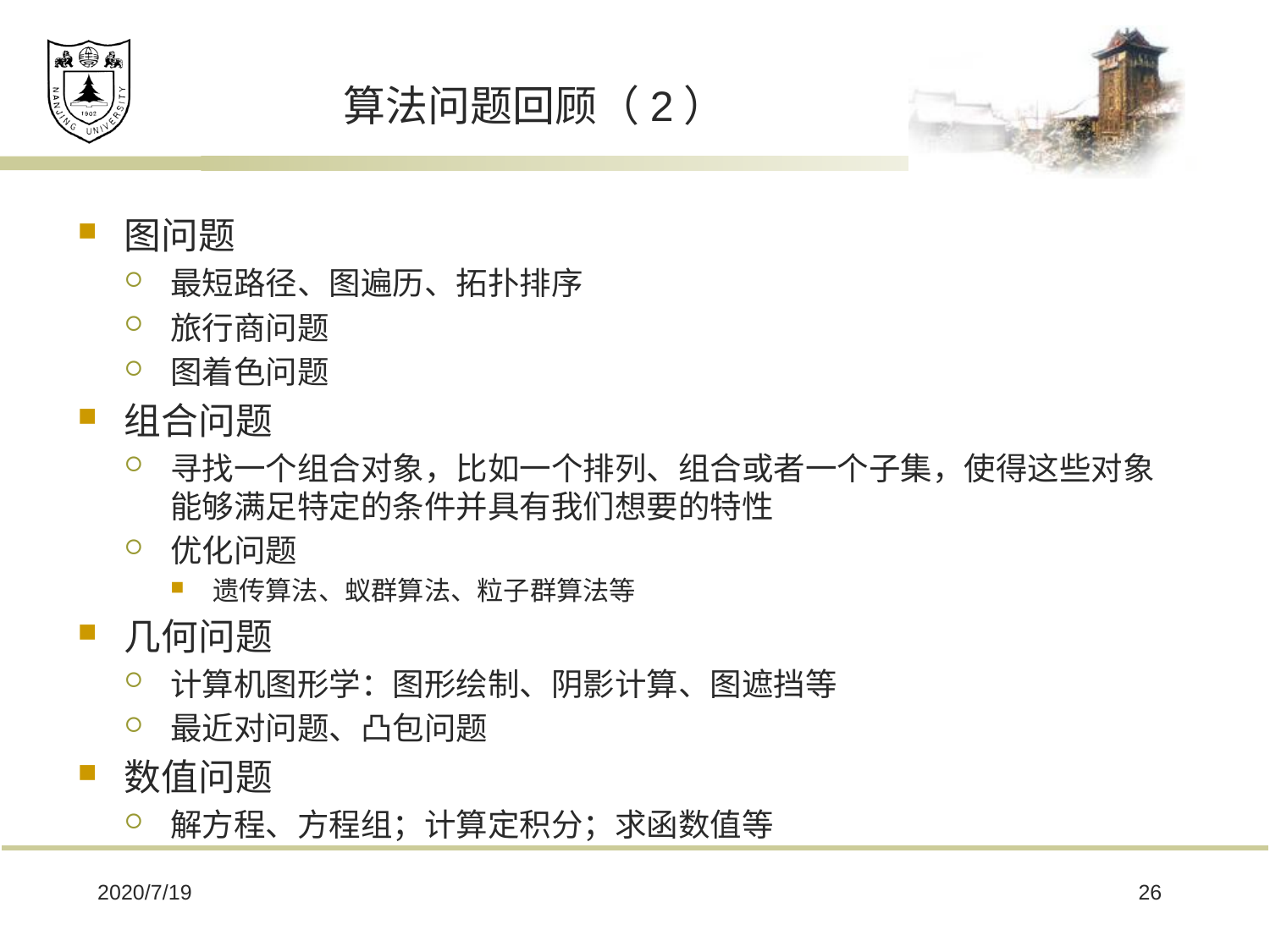

# 算法问题回顾（2）
图问题
最短路径、图遍历、拓扑排序
旅行商问题
图着色问题
组合问题
寻找一个组合对象，比如一个排列、组合或者一个子集，使得这些对象能够满足特定的条件并具有我们想要的特性
优化问题
遗传算法、蚁群算法、粒子群算法等
几何问题
计算机图形学：图形绘制、阴影计算、图遮挡等
最近对问题、凸包问题
数值问题
解方程、方程组；计算定积分；求函数值等
2020/7/19
26